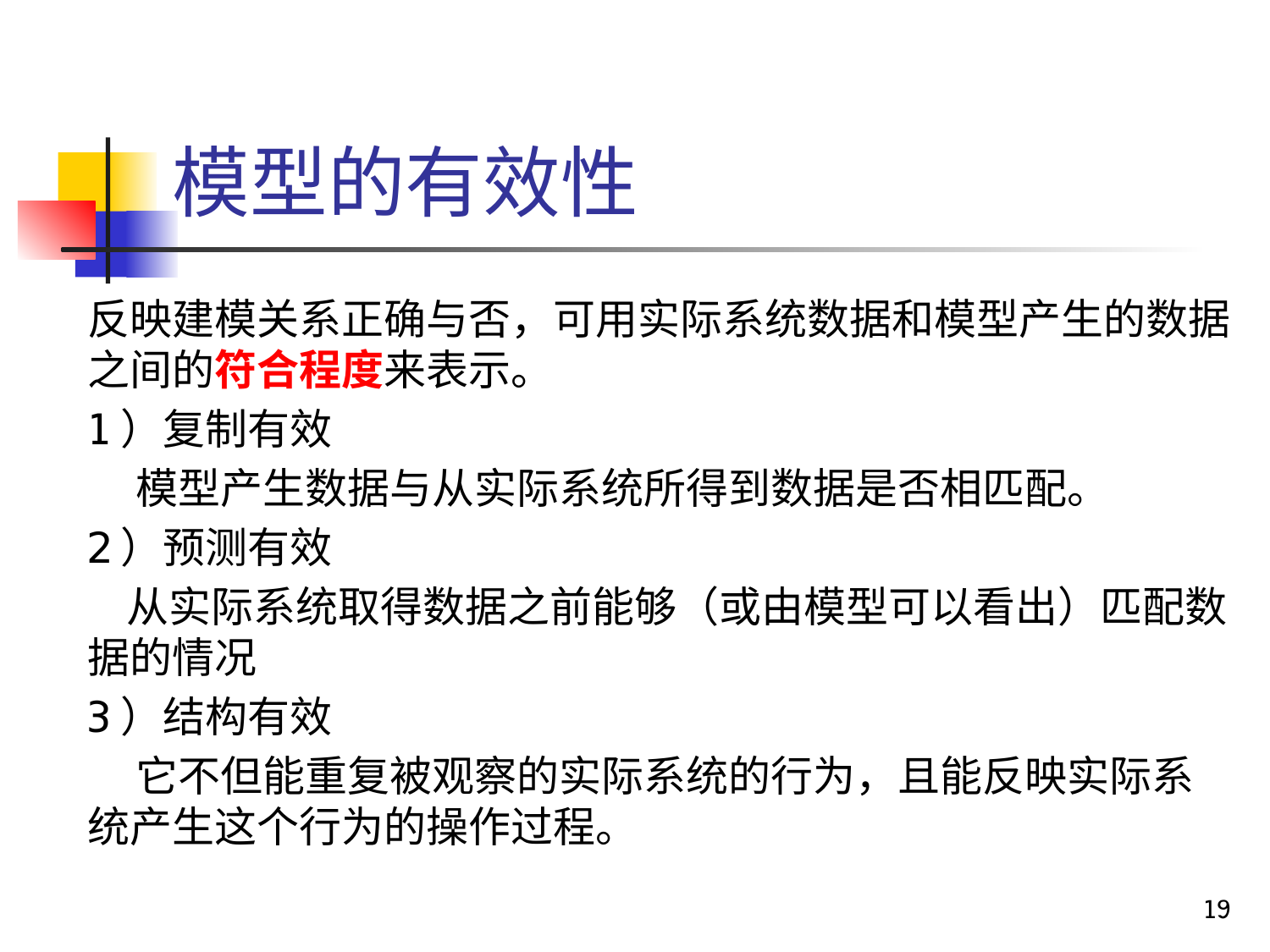

# 模型的有效性
反映建模关系正确与否，可用实际系统数据和模型产生的数据之间的符合程度来表示。
1）复制有效
    模型产生数据与从实际系统所得到数据是否相匹配。
2）预测有效
   从实际系统取得数据之前能够（或由模型可以看出）匹配数据的情况
3）结构有效
    它不但能重复被观察的实际系统的行为，且能反映实际系统产生这个行为的操作过程。
19